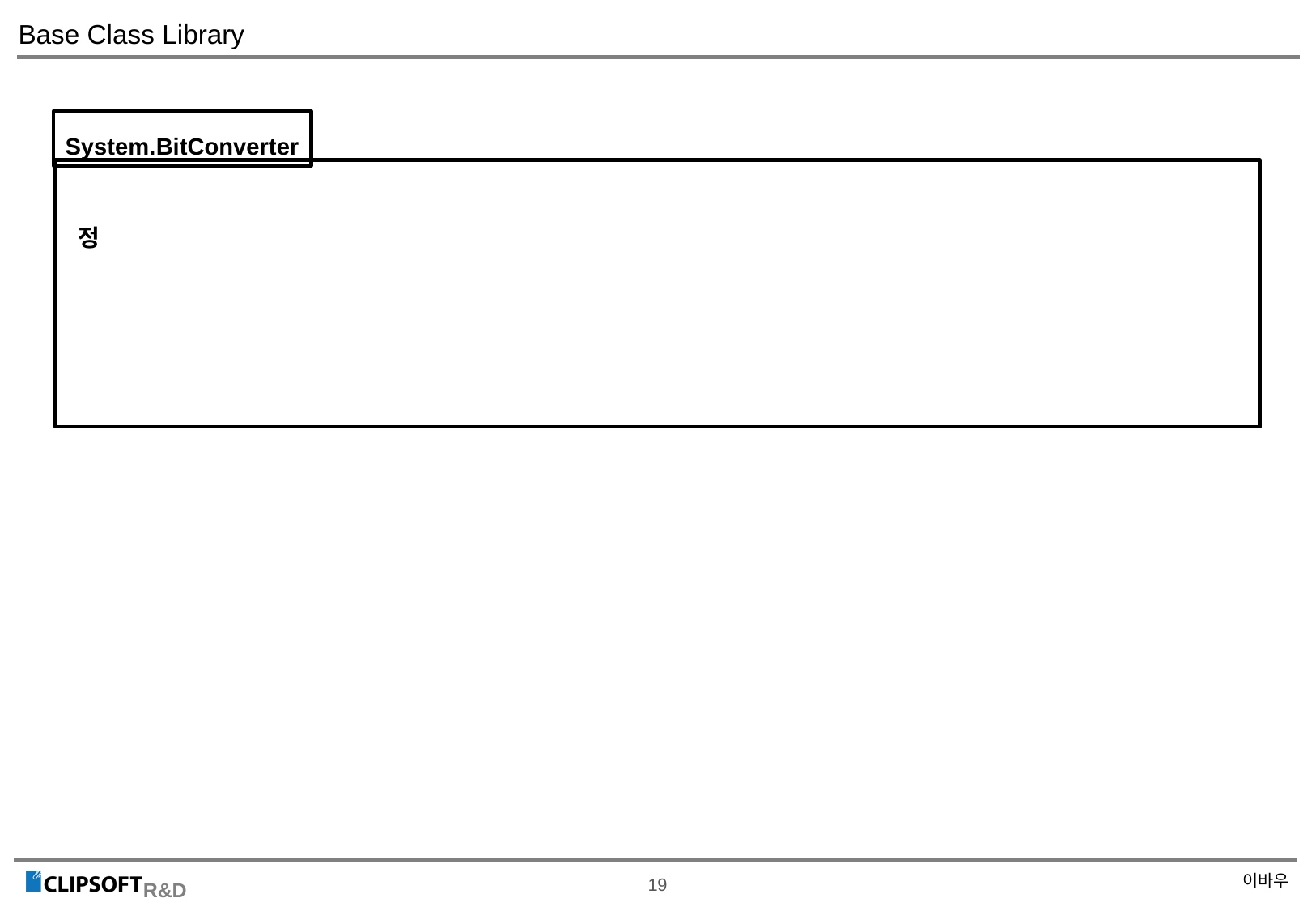

# Base Class Library
System.BitConverter

 정

이바우